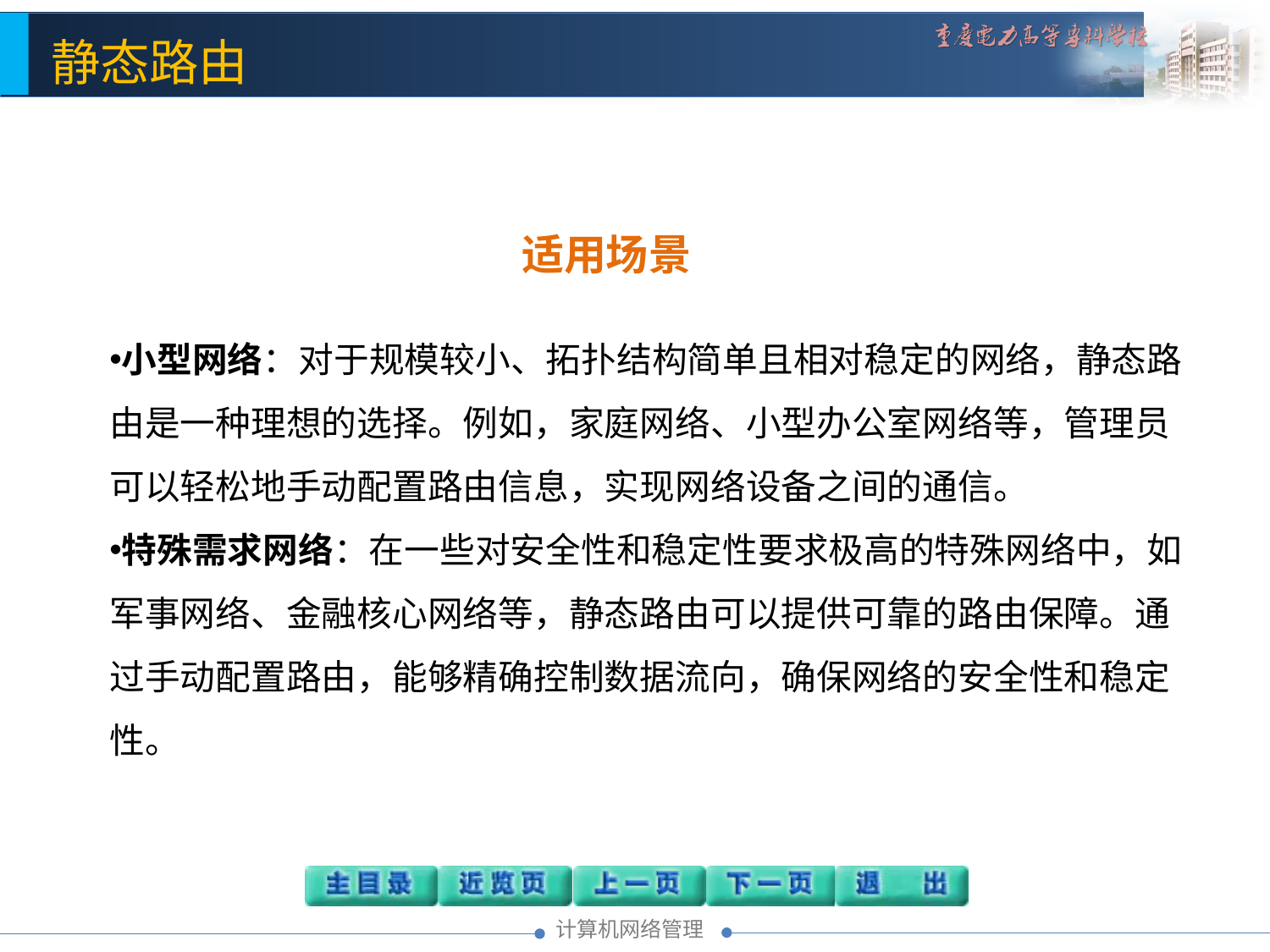

适用场景
小型网络：对于规模较小、拓扑结构简单且相对稳定的网络，静态路由是一种理想的选择。例如，家庭网络、小型办公室网络等，管理员可以轻松地手动配置路由信息，实现网络设备之间的通信。
特殊需求网络：在一些对安全性和稳定性要求极高的特殊网络中，如军事网络、金融核心网络等，静态路由可以提供可靠的路由保障。通过手动配置路由，能够精确控制数据流向，确保网络的安全性和稳定性。